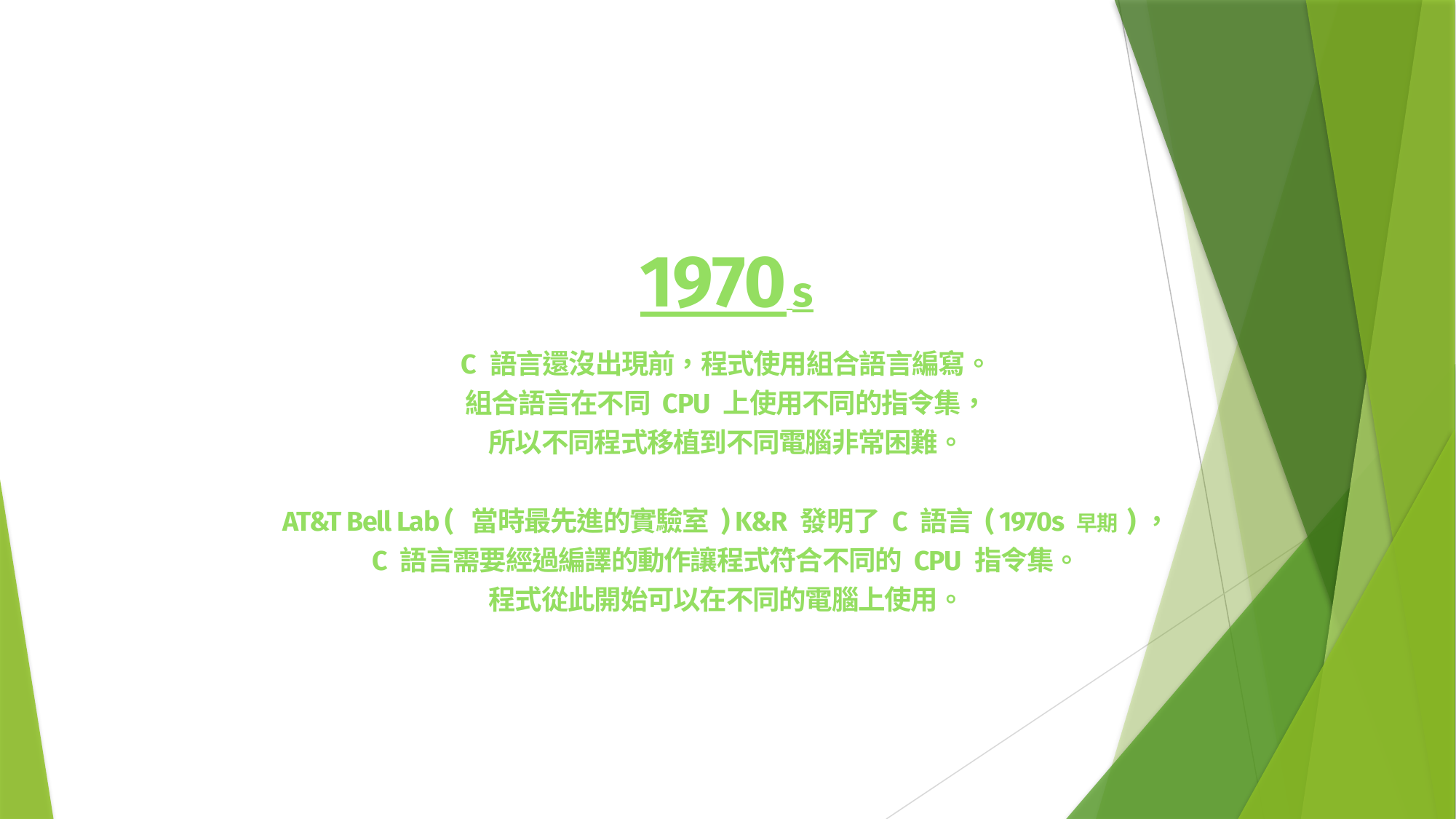

1970 s

C 語言還沒出現前，程式使用組合語言編寫。
組合語言在不同 CPU 上使用不同的指令集，
所以不同程式移植到不同電腦非常困難。

AT&T Bell Lab (  當時最先進的實驗室 ) K&R 發明了 C 語言 ( 1970s 早期 )，
C 語言需要經過編譯的動作讓程式符合不同的 CPU 指令集。
程式從此開始可以在不同的電腦上使用。